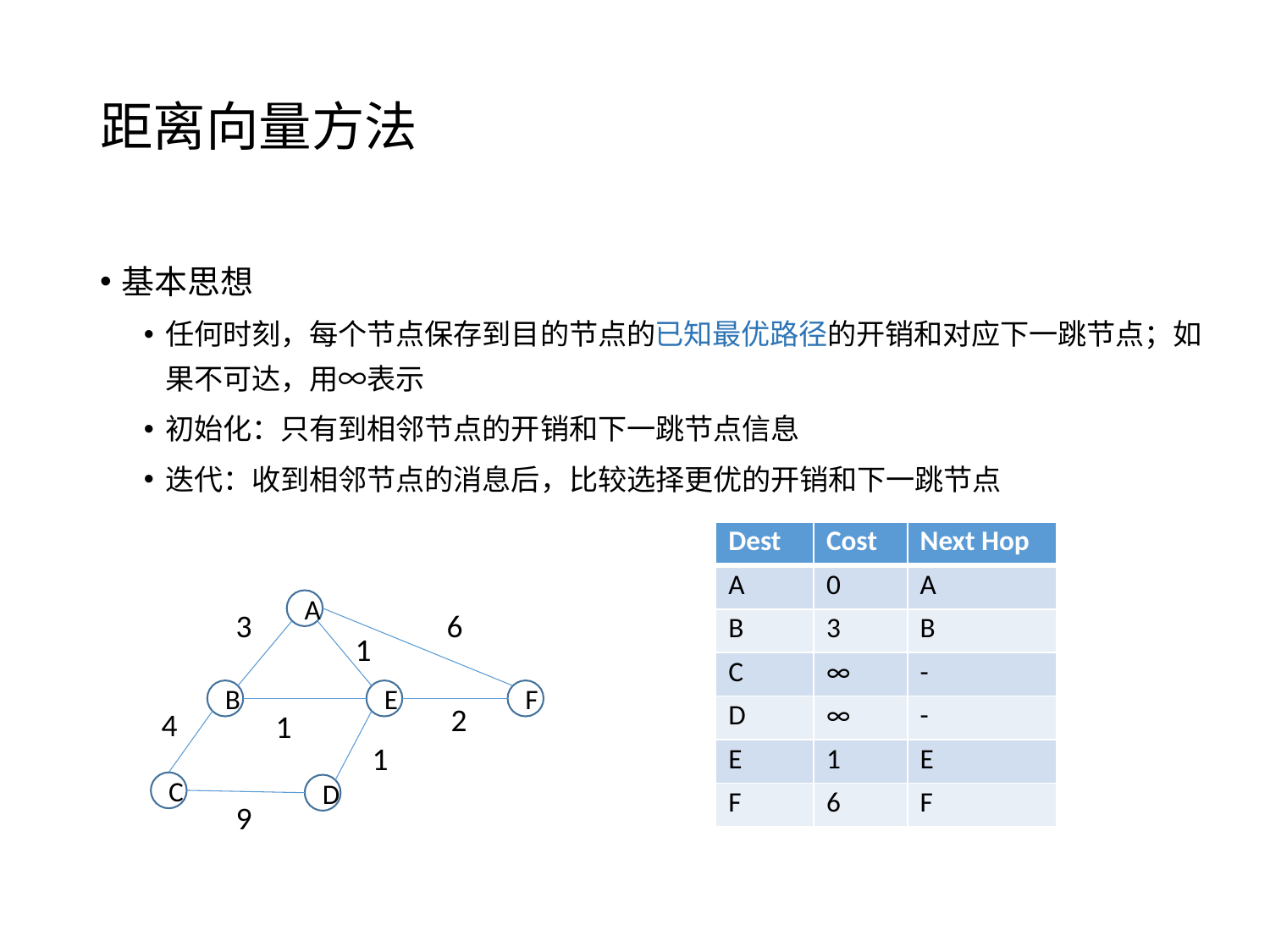

# 距离向量方法
基本思想
任何时刻，每个节点保存到目的节点的已知最优路径的开销和对应下一跳节点；如果不可达，用∞表示
初始化：只有到相邻节点的开销和下一跳节点信息
迭代：收到相邻节点的消息后，比较选择更优的开销和下一跳节点
| Dest | Cost | Next Hop |
| --- | --- | --- |
| A | 0 | A |
| B | 3 | B |
| C | ∞ | - |
| D | ∞ | - |
| E | 1 | E |
| F | 6 | F |
A
3
6
1
B
E
F
2
4
1
1
C
D
9
7